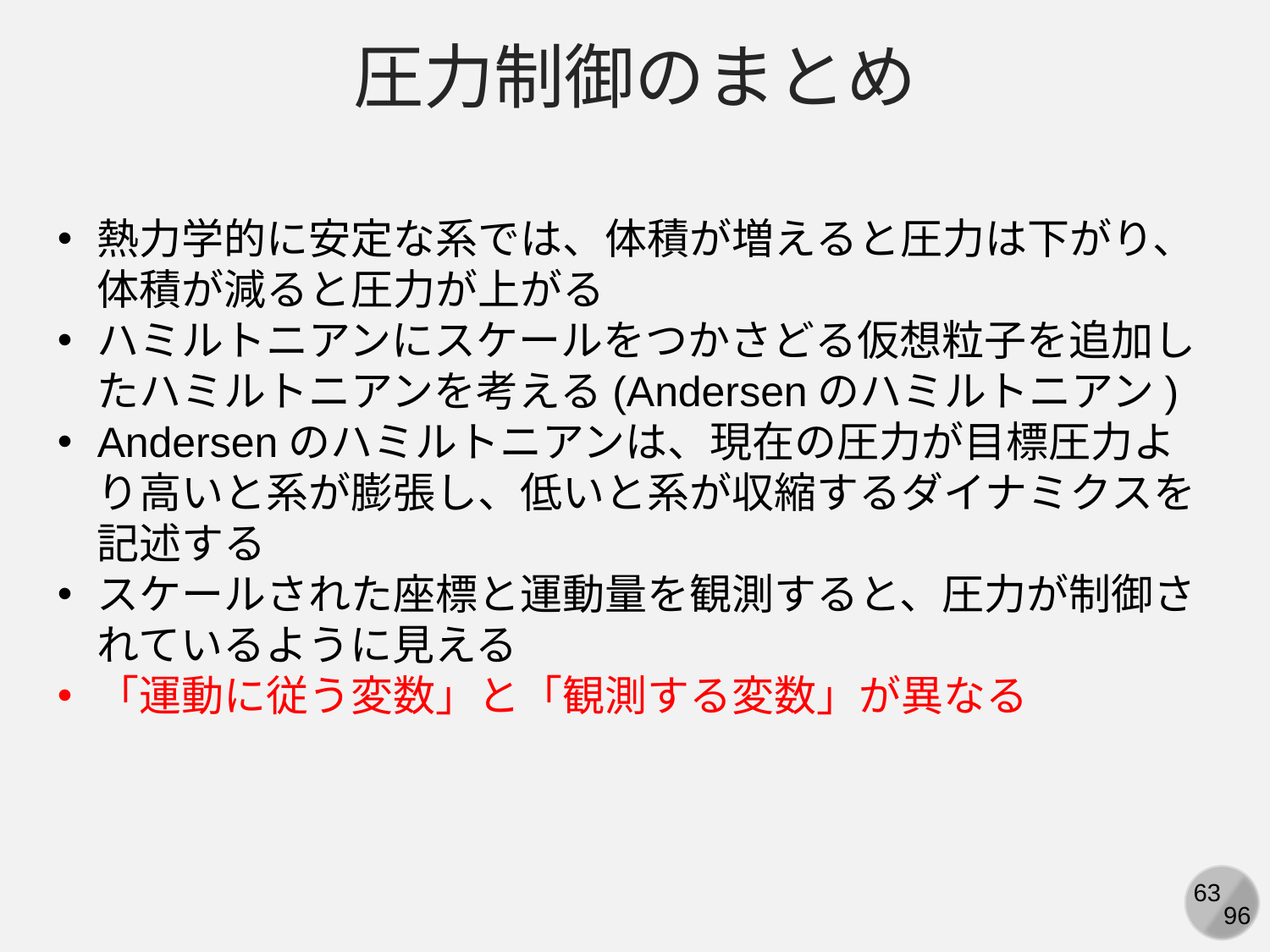

圧力制御のまとめ
熱力学的に安定な系では、体積が増えると圧力は下がり、体積が減ると圧力が上がる
ハミルトニアンにスケールをつかさどる仮想粒子を追加したハミルトニアンを考える(Andersenのハミルトニアン)
Andersenのハミルトニアンは、現在の圧力が目標圧力より高いと系が膨張し、低いと系が収縮するダイナミクスを記述する
スケールされた座標と運動量を観測すると、圧力が制御されているように見える
「運動に従う変数」と「観測する変数」が異なる